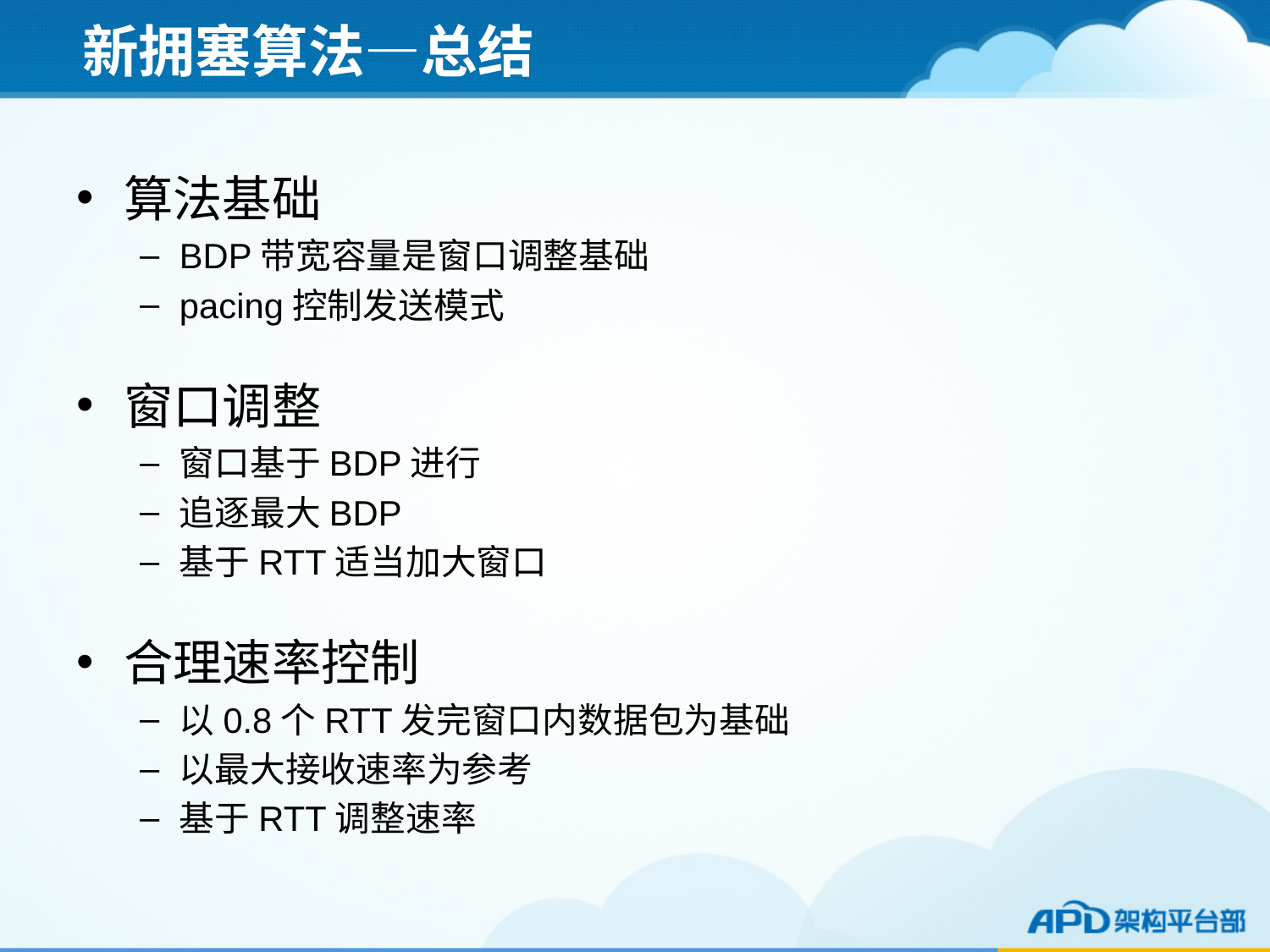

# 新拥塞算法—总结
算法基础
BDP带宽容量是窗口调整基础
pacing控制发送模式

窗口调整
窗口基于BDP进行
追逐最大BDP
基于RTT适当加大窗口

合理速率控制
以0.8个RTT发完窗口内数据包为基础
以最大接收速率为参考
基于RTT调整速率